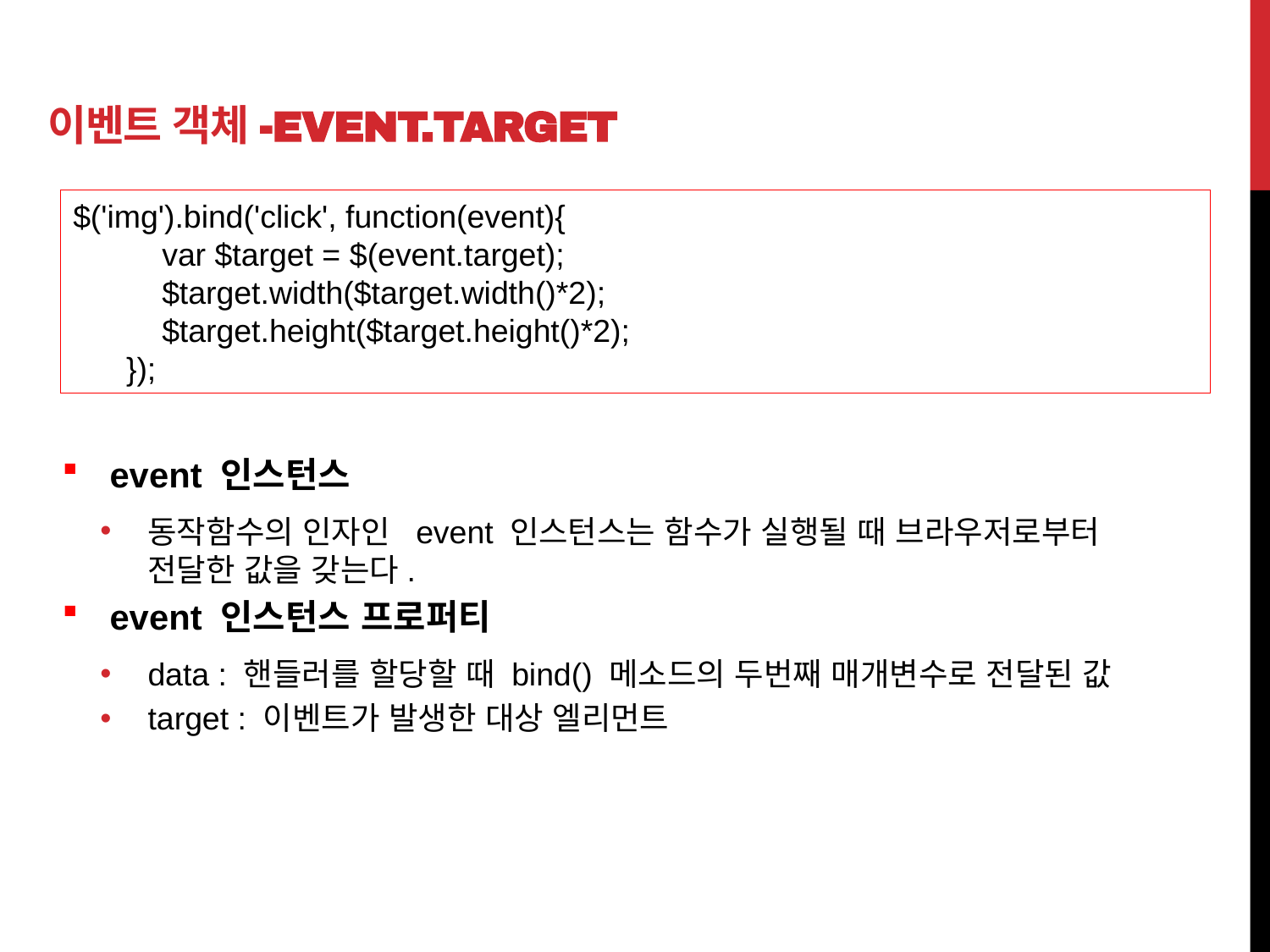

# 이벤트 객체-event.target
$('img').bind('click', function(event){
          var $target = $(event.target);
          $target.width($target.width()*2);
          $target.height($target.height()*2);
      });
event 인스턴스
동작함수의 인자인  event 인스턴스는 함수가 실행될 때 브라우저로부터 전달한 값을 갖는다.
event 인스턴스 프로퍼티
data : 핸들러를 할당할 때 bind() 메소드의 두번째 매개변수로 전달된 값
target : 이벤트가 발생한 대상 엘리먼트